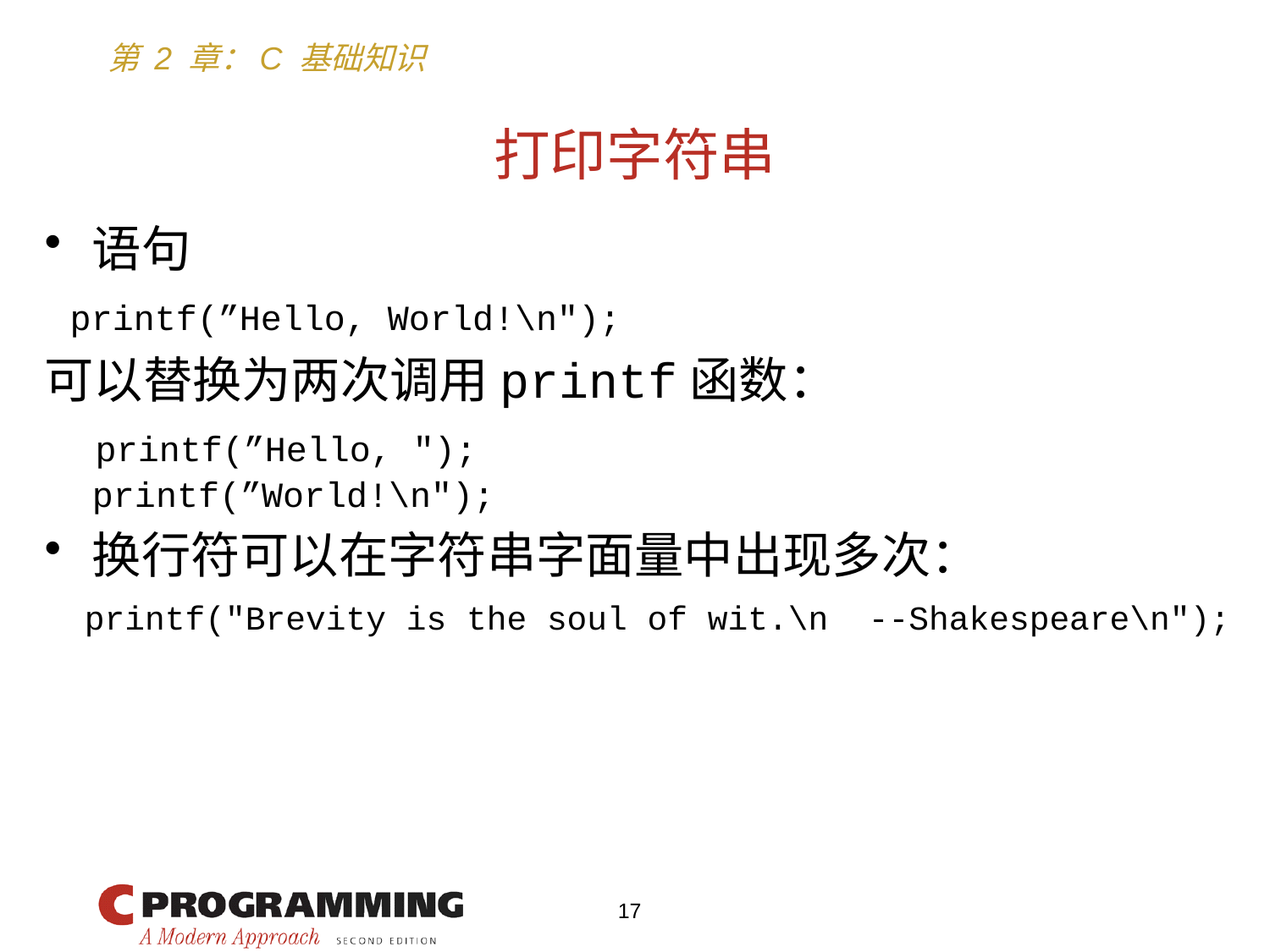

# 打印字符串
语句
 printf(”Hello, World!\n");
可以替换为两次调用printf函数：
  printf(”Hello, ");
	printf(”World!\n");
换行符可以在字符串字面量中出现多次：
  printf("Brevity is the soul of wit.\n  --Shakespeare\n");
17